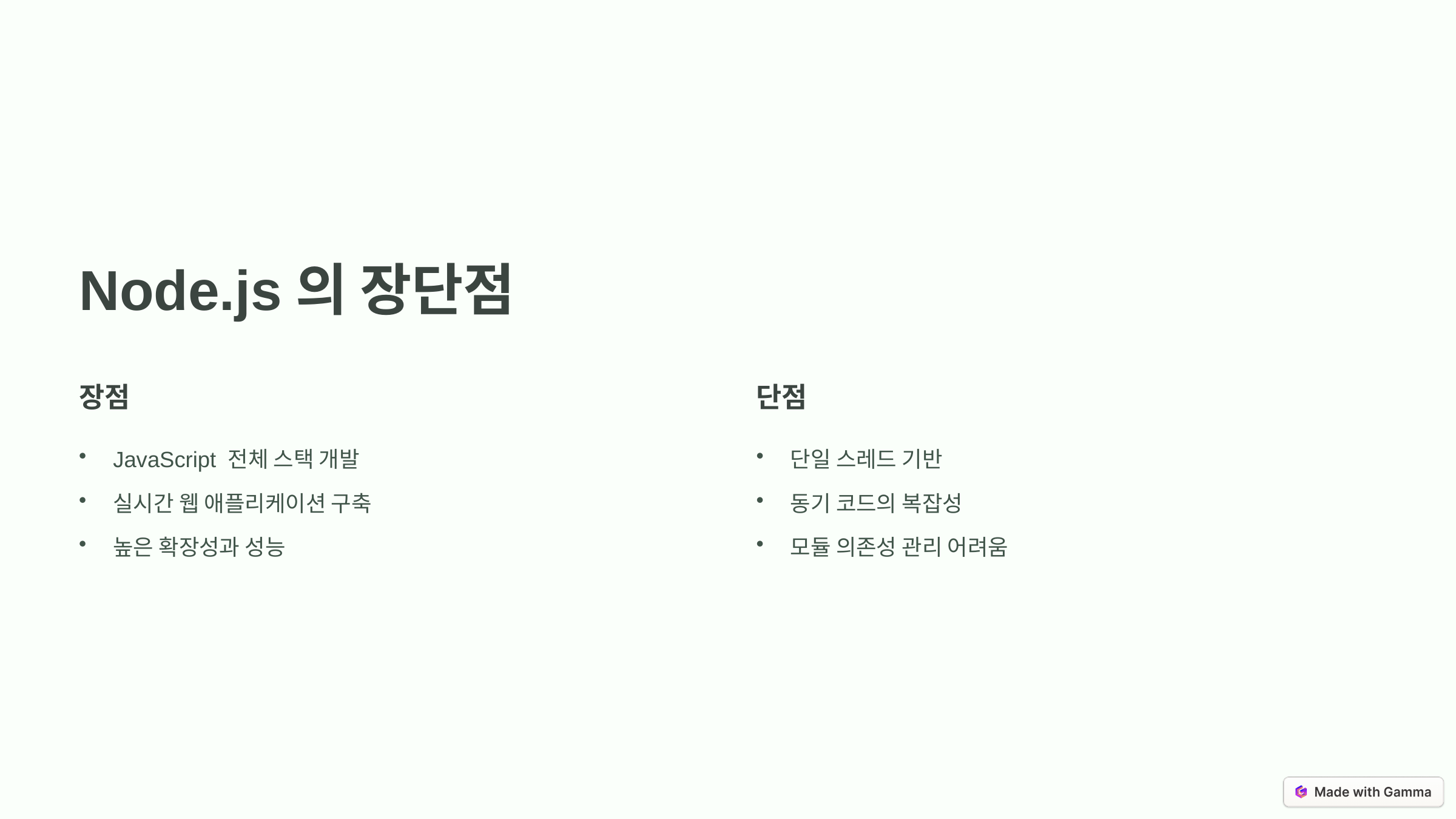

Node.js의 장단점
장점
단점
JavaScript 전체 스택 개발
단일 스레드 기반
실시간 웹 애플리케이션 구축
동기 코드의 복잡성
높은 확장성과 성능
모듈 의존성 관리 어려움